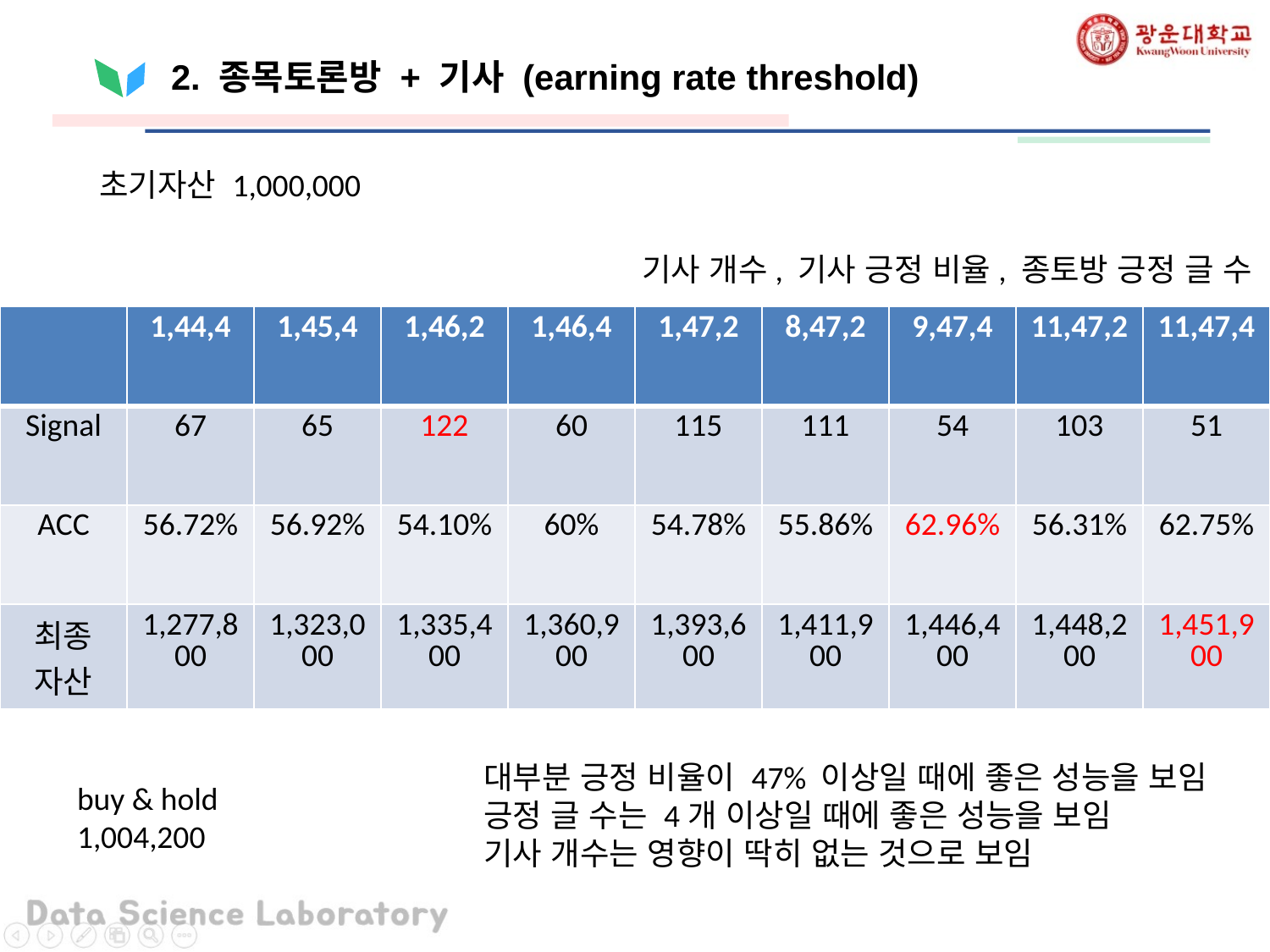

# 2. 종목토론방 + 기사 (earning rate threshold)
초기자산 1,000,000
기사 개수, 기사 긍정 비율, 종토방 긍정 글 수
|  | 1,44,4 | 1,45,4 | 1,46,2 | 1,46,4 | 1,47,2 | 8,47,2 | 9,47,4 | 11,47,2 | 11,47,4 |
| --- | --- | --- | --- | --- | --- | --- | --- | --- | --- |
| Signal | 67 | 65 | 122 | 60 | 115 | 111 | 54 | 103 | 51 |
| ACC | 56.72% | 56.92% | 54.10% | 60% | 54.78% | 55.86% | 62.96% | 56.31% | 62.75% |
| 최종 자산 | 1,277,800 | 1,323,000 | 1,335,400 | 1,360,900 | 1,393,600 | 1,411,900 | 1,446,400 | 1,448,200 | 1,451,900 |
대부분 긍정 비율이 47% 이상일 때에 좋은 성능을 보임
긍정 글 수는 4개 이상일 때에 좋은 성능을 보임
기사 개수는 영향이 딱히 없는 것으로 보임
buy & hold
1,004,200